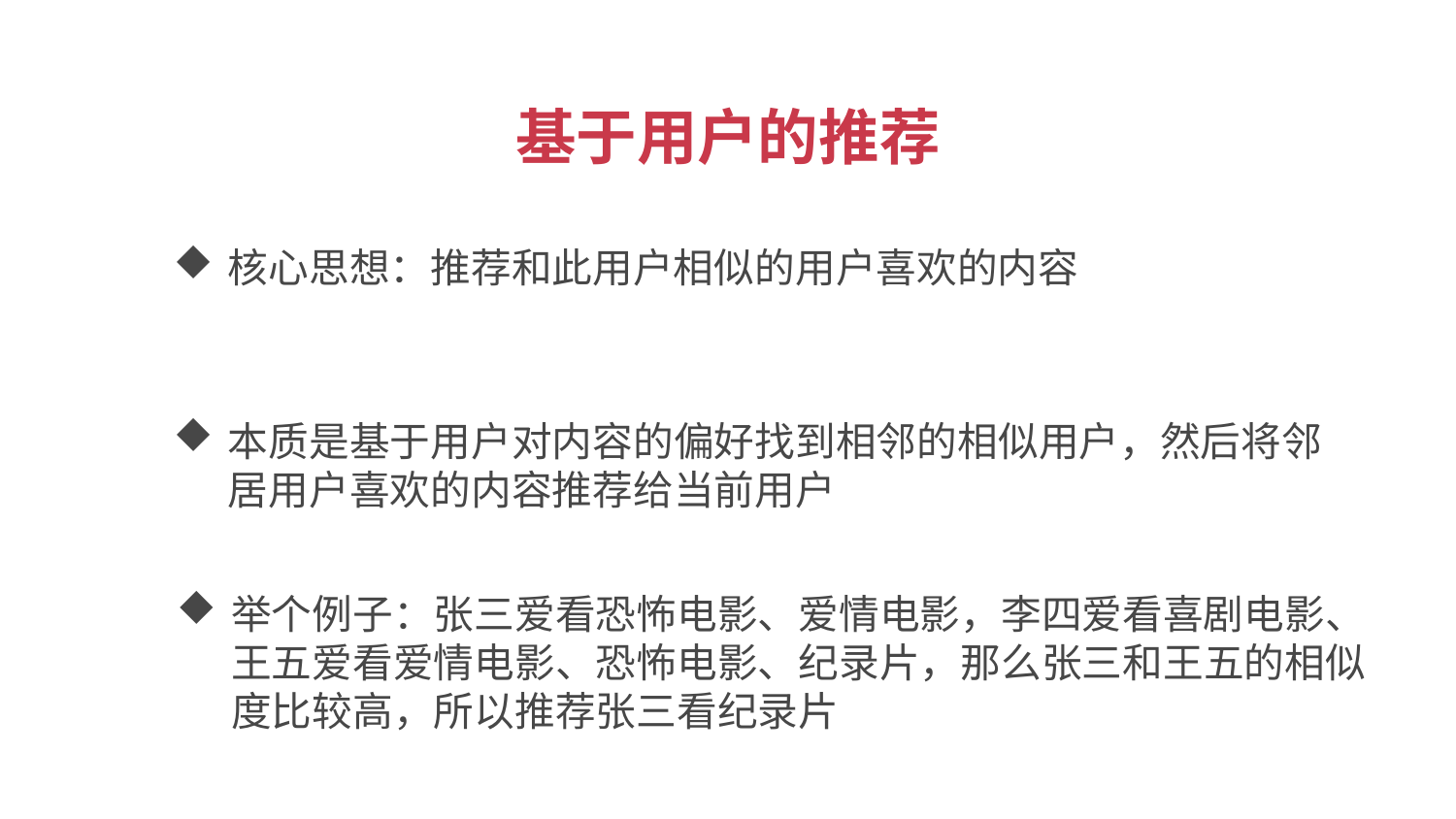

基于用户的推荐
核心思想：推荐和此用户相似的用户喜欢的内容
本质是基于用户对内容的偏好找到相邻的相似用户，然后将邻居用户喜欢的内容推荐给当前用户
举个例子：张三爱看恐怖电影、爱情电影，李四爱看喜剧电影、王五爱看爱情电影、恐怖电影、纪录片，那么张三和王五的相似度比较高，所以推荐张三看纪录片